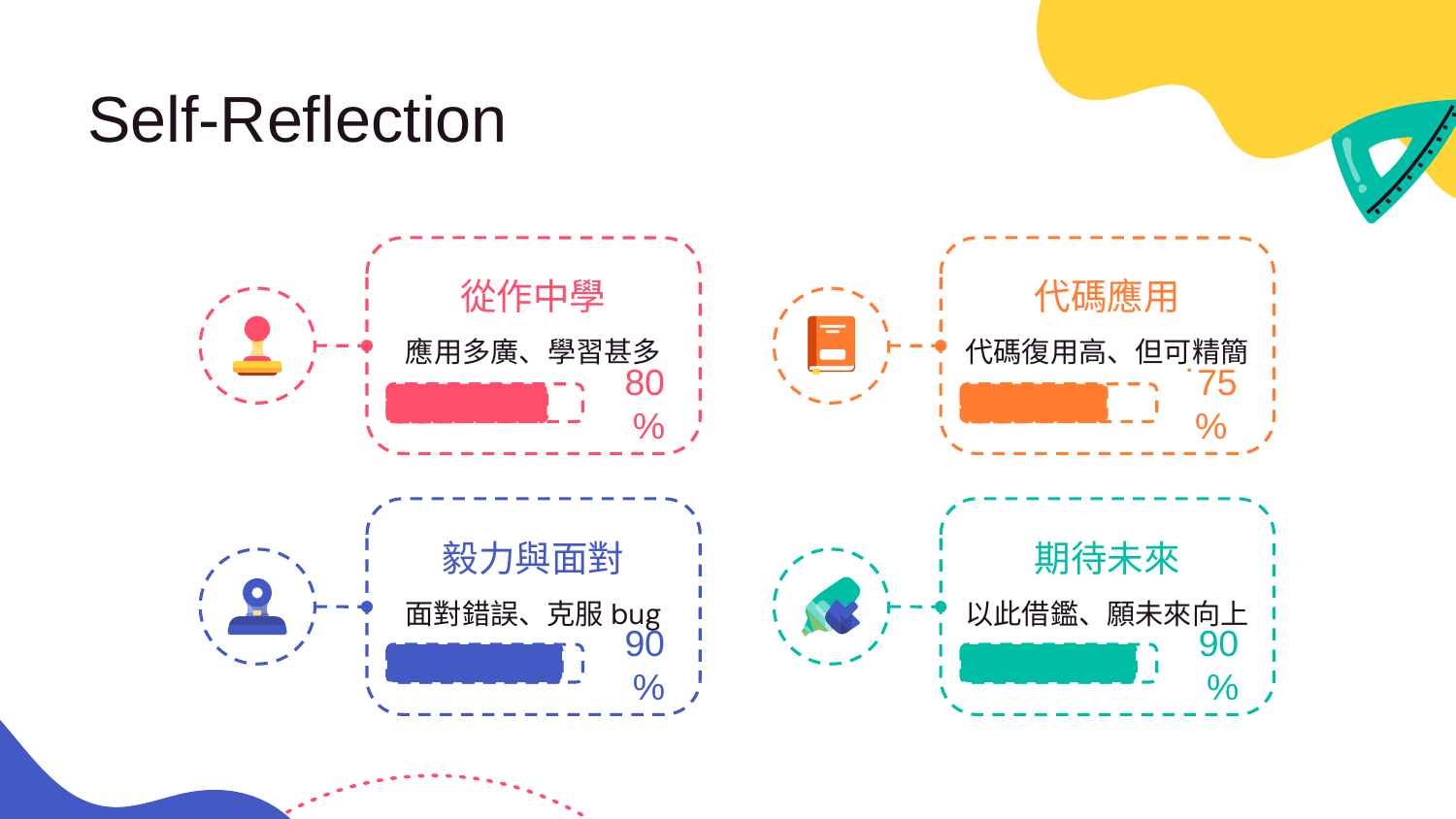

# Self-Reflection

從作中學
應用多廣、學習甚多
80%
代碼應用
代碼復用高、但可精簡
˙75%

毅力與面對
面對錯誤、克服bug
90%
期待未來
以此借鑑、願未來向上
90%